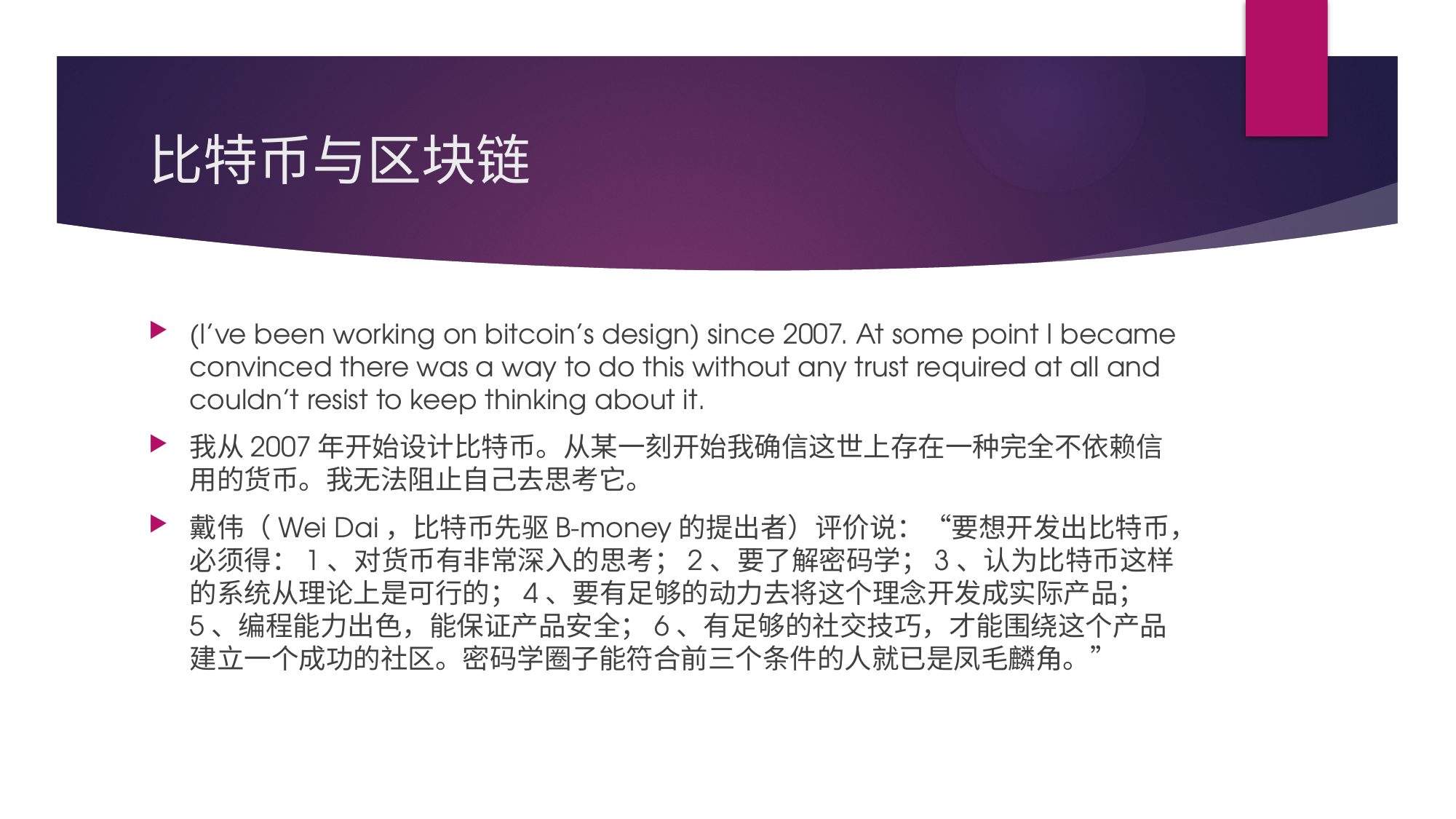

# 比特币与区块链
(I’ve been working on bitcoin’s design) since 2007. At some point I became convinced there was a way to do this without any trust required at all and couldn’t resist to keep thinking about it.
我从2007年开始设计比特币。从某一刻开始我确信这世上存在一种完全不依赖信用的货币。我无法阻止自己去思考它。
戴伟（Wei Dai，比特币先驱B-money的提出者）评价说：“要想开发出比特币，必须得：1、对货币有非常深入的思考；2、要了解密码学；3、认为比特币这样的系统从理论上是可行的；4、要有足够的动力去将这个理念开发成实际产品；5、编程能力出色，能保证产品安全；6、有足够的社交技巧，才能围绕这个产品建立一个成功的社区。密码学圈子能符合前三个条件的人就已是凤毛麟角。”